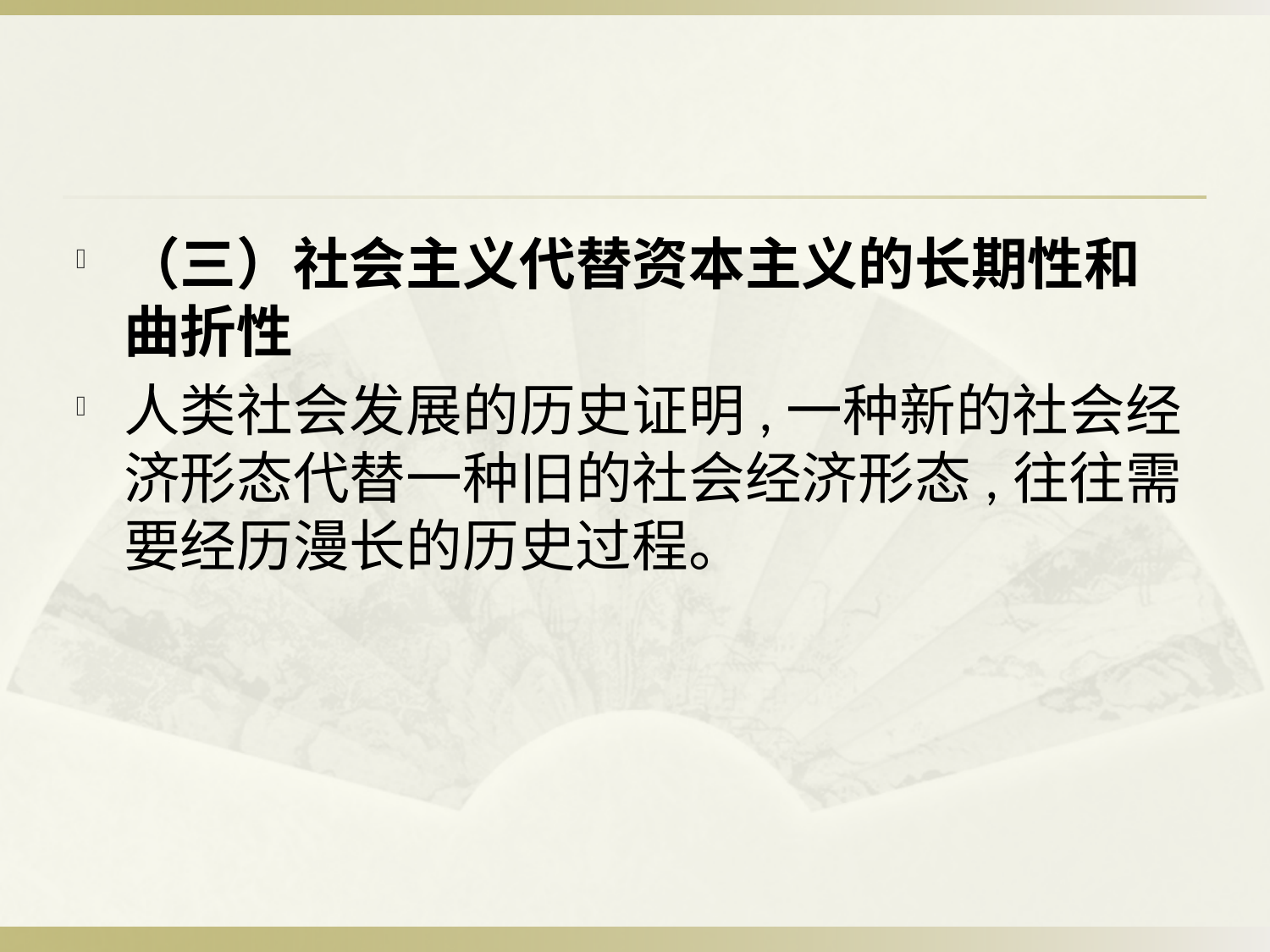

#
（三）社会主义代替资本主义的长期性和曲折性
人类社会发展的历史证明,一种新的社会经济形态代替一种旧的社会经济形态,往往需要经历漫长的历史过程。